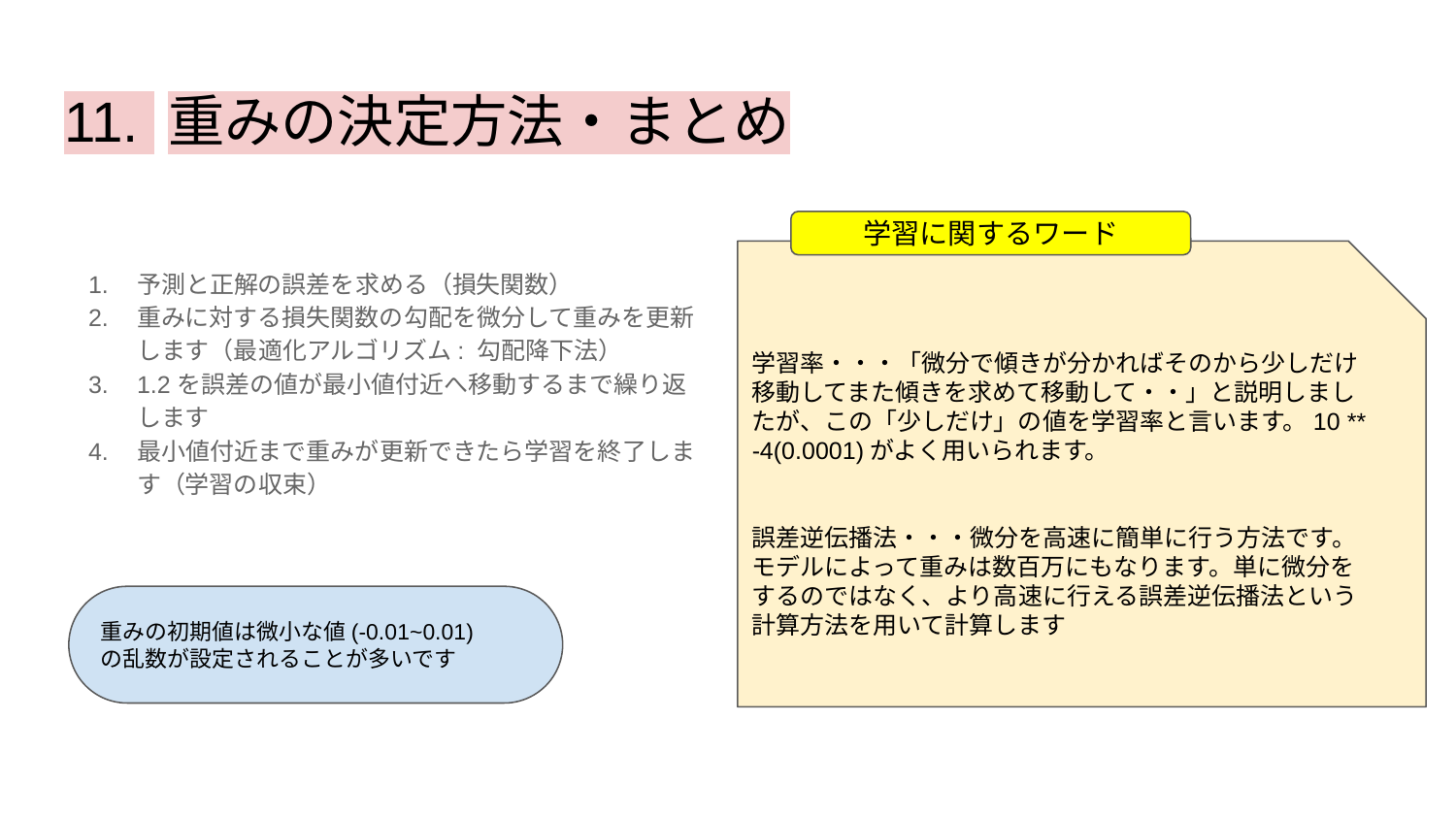

# 11. 重みの決定方法・まとめ

予測と正解の誤差を求める（損失関数）
重みに対する損失関数の勾配を微分して重みを更新します（最適化アルゴリズム: 勾配降下法）
1.2を誤差の値が最小値付近へ移動するまで繰り返します
最小値付近まで重みが更新できたら学習を終了します（学習の収束）
学習に関するワード
学習率・・・「微分で傾きが分かればそのから少しだけ移動してまた傾きを求めて移動して・・」と説明しましたが、この「少しだけ」の値を学習率と言います。10 ** -4(0.0001)がよく用いられます。

誤差逆伝播法・・・微分を高速に簡単に行う方法です。モデルによって重みは数百万にもなります。単に微分をするのではなく、より高速に行える誤差逆伝播法という計算方法を用いて計算します
重みの初期値は微小な値(-0.01~0.01)
の乱数が設定されることが多いです